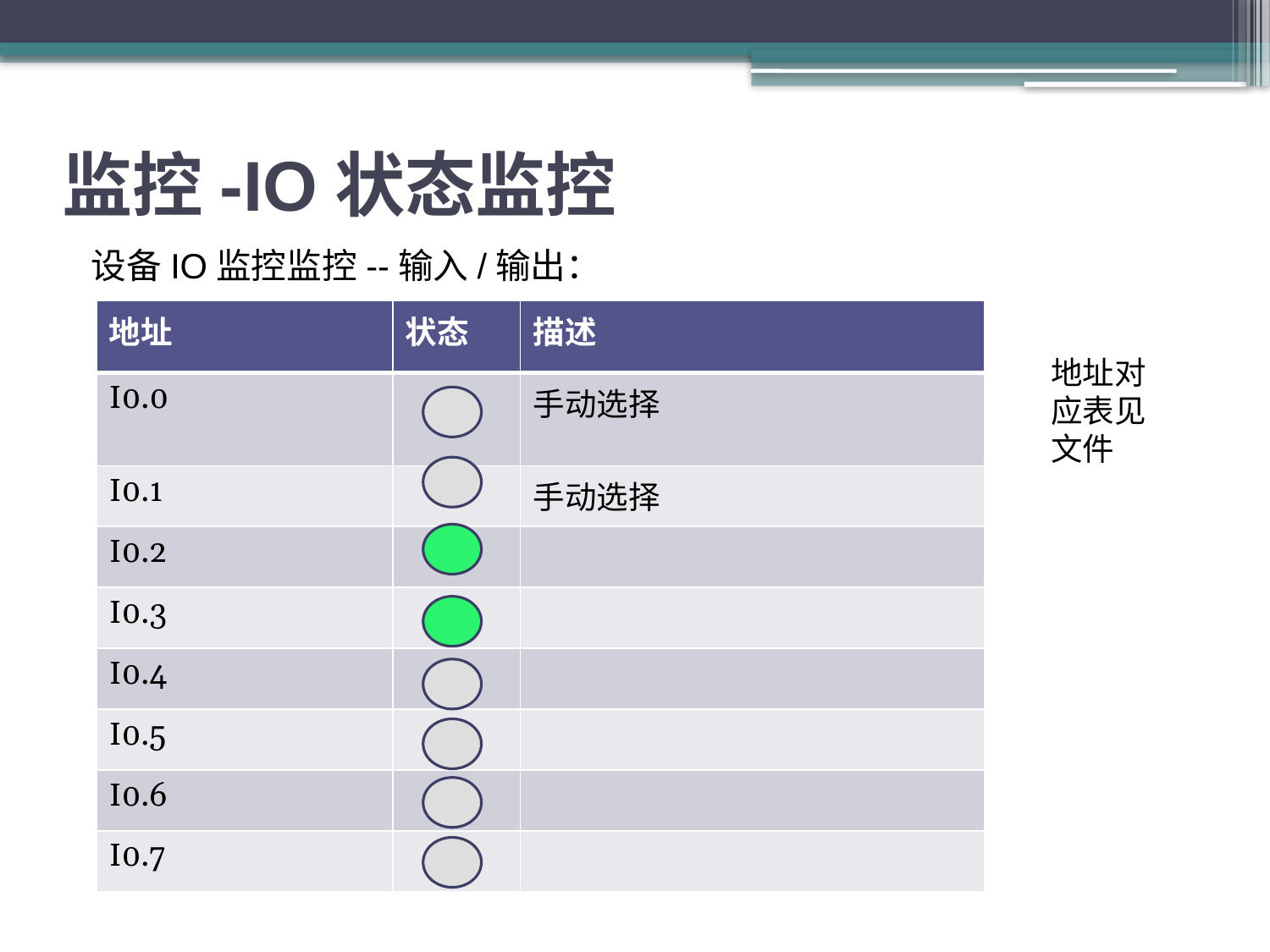

# 监控-IO状态监控
设备IO监控监控--输入/输出：
| 地址 | 状态 | 描述 |
| --- | --- | --- |
| I0.0 |  | 手动选择 |
| I0.1 |  | 手动选择 |
| I0.2 |  |  |
| I0.3 |  |  |
| I0.4 |  |  |
| I0.5 |  |  |
| I0.6 |  |  |
| I0.7 |  |  |
地址对应表见文件